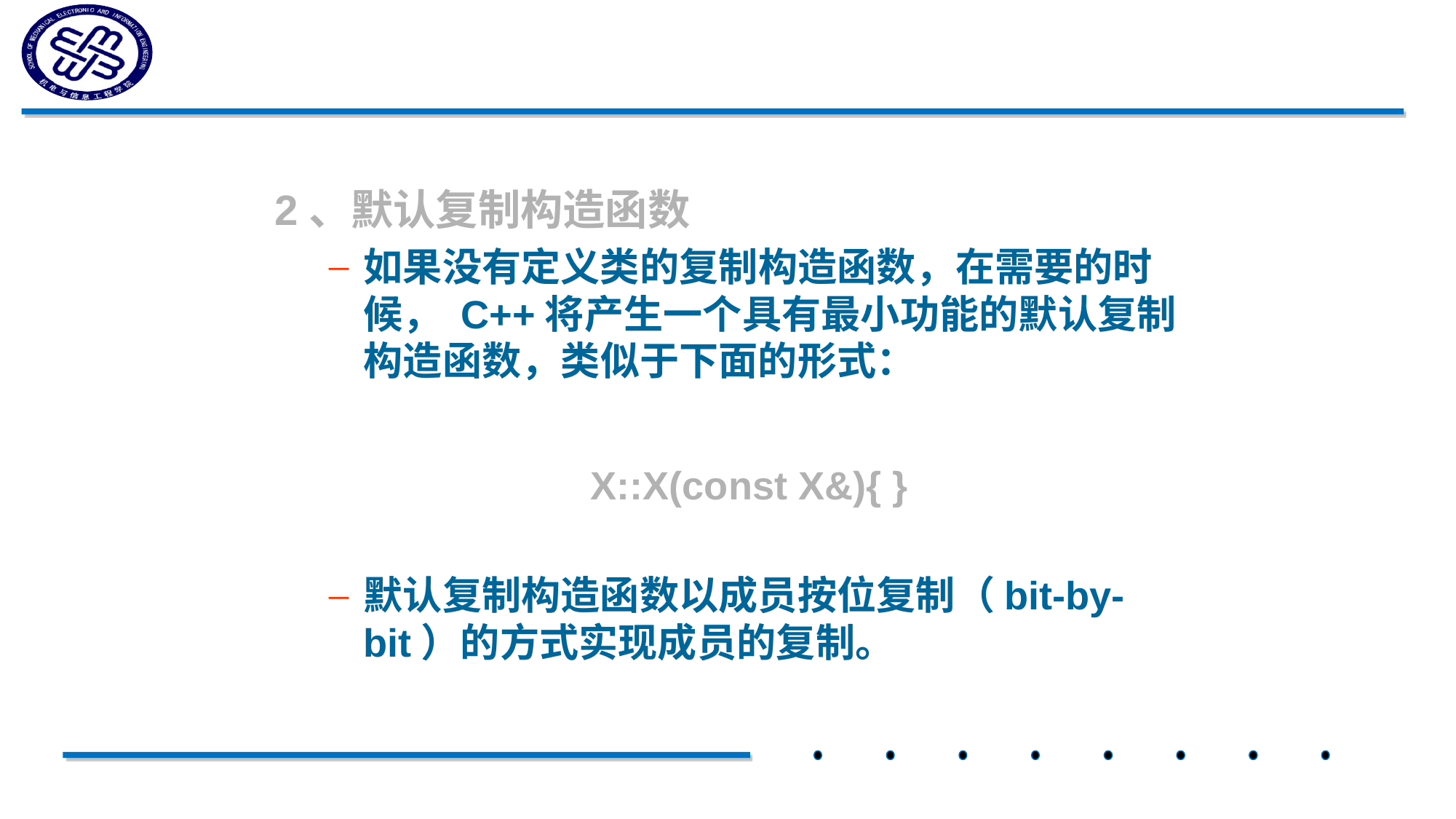

#
2、默认复制构造函数
如果没有定义类的复制构造函数，在需要的时候， C++将产生一个具有最小功能的默认复制构造函数，类似于下面的形式：

X::X(const X&){ }

默认复制构造函数以成员按位复制（bit-by-bit）的方式实现成员的复制。